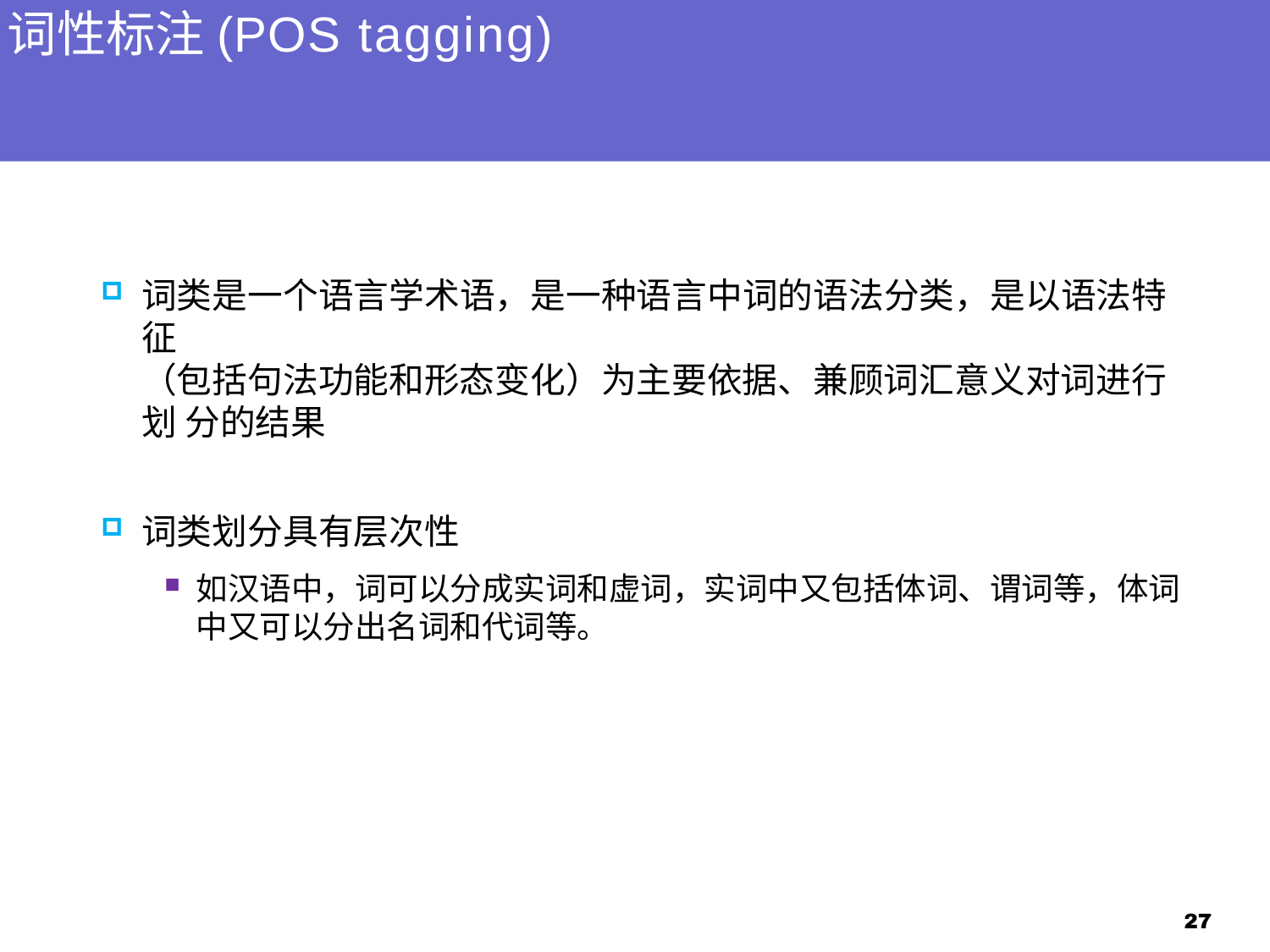

# 词性标注(POS tagging)
词的分类依据
词类是一个语言学术语，是一种语言中词的语法分类，是以语法特征
（包括句法功能和形态变化）为主要依据、兼顾词汇意义对词进行划 分的结果

词类划分具有层次性
如汉语中，词可以分成实词和虚词，实词中又包括体词、谓词等，体词 中又可以分出名词和代词等。
27